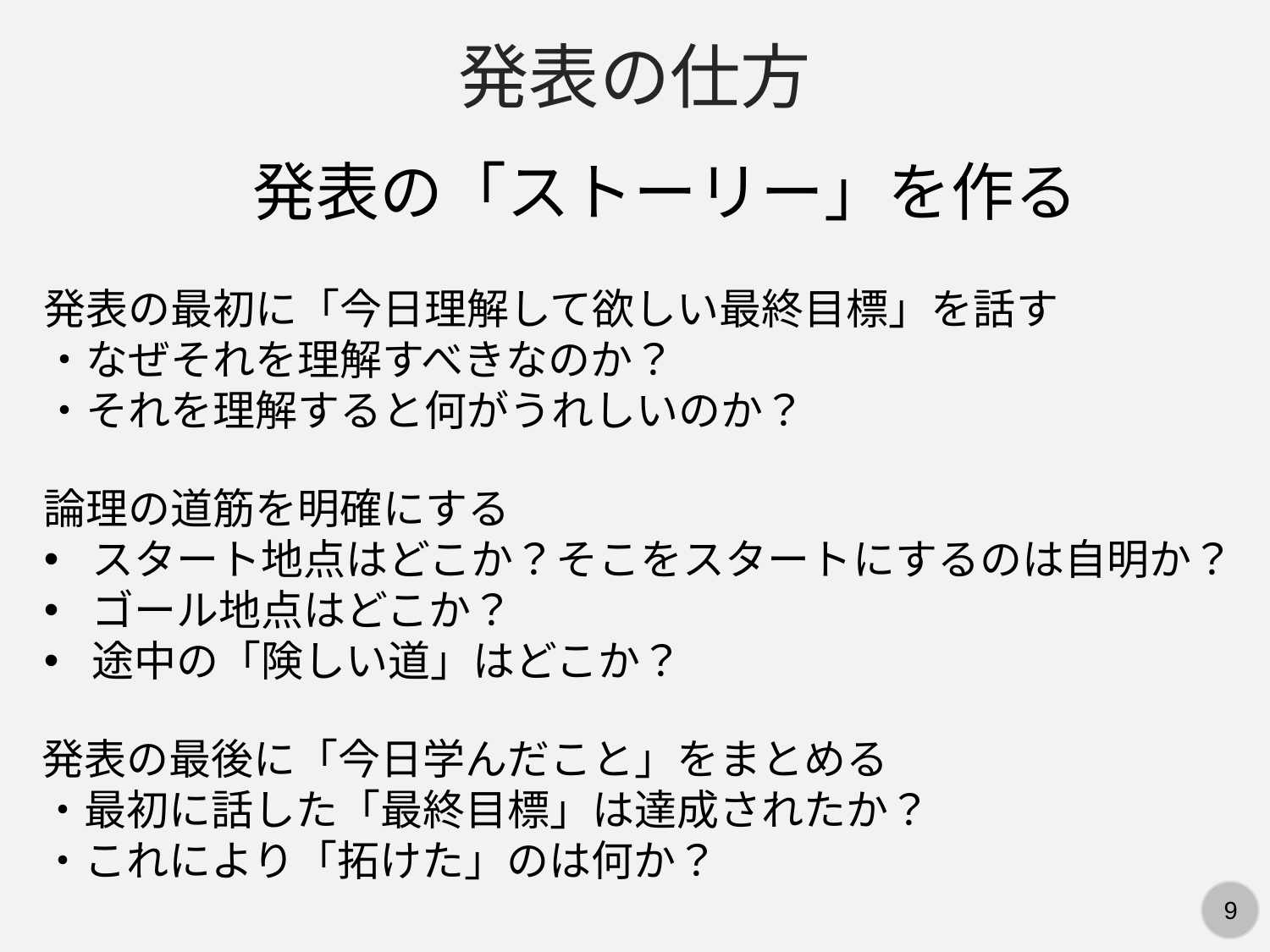

発表の仕方
発表の「ストーリー」を作る
発表の最初に「今日理解して欲しい最終目標」を話す
・なぜそれを理解すべきなのか？
・それを理解すると何がうれしいのか？
論理の道筋を明確にする
スタート地点はどこか？そこをスタートにするのは自明か？
ゴール地点はどこか？
途中の「険しい道」はどこか？
発表の最後に「今日学んだこと」をまとめる
・最初に話した「最終目標」は達成されたか？
・これにより「拓けた」のは何か？